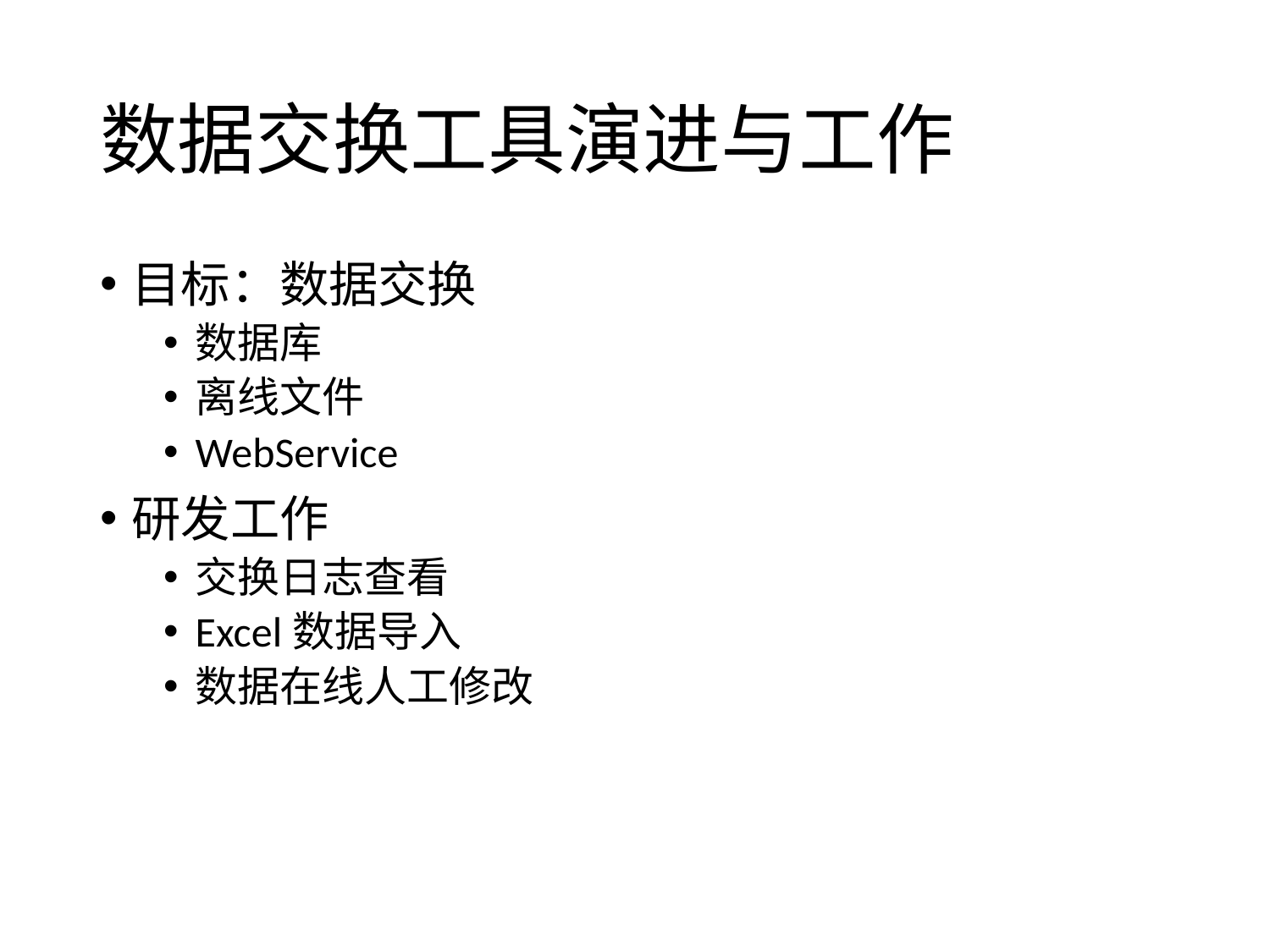

# 数据交换工具演进与工作
目标：数据交换
数据库
离线文件
WebService
研发工作
交换日志查看
Excel数据导入
数据在线人工修改